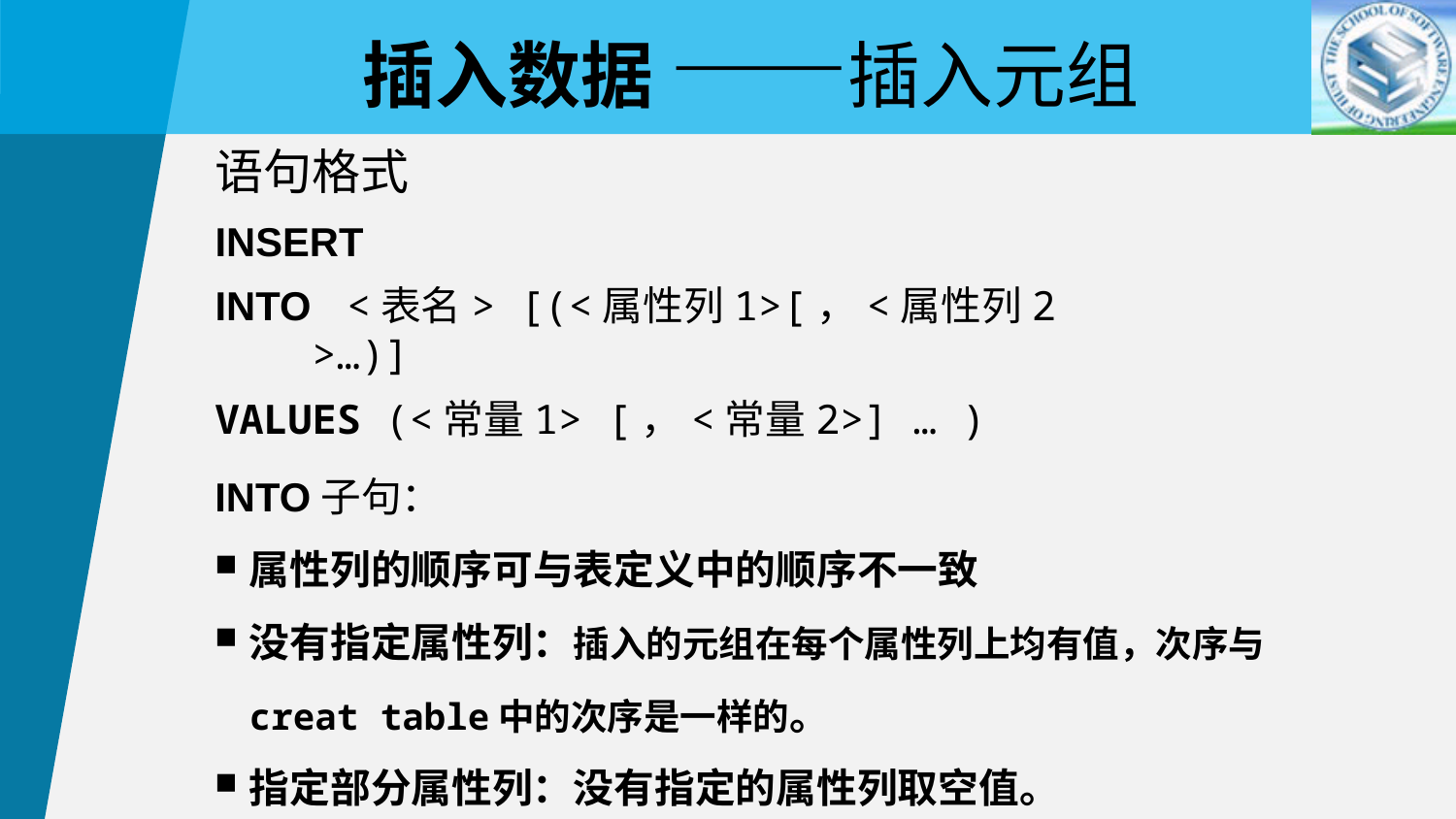

插入数据 ——插入元组
语句格式
INSERT
INTO  <表名> [(<属性列1>[，<属性列2 >…)]
VALUES (<常量1> [，<常量2>] … )
INTO子句：
属性列的顺序可与表定义中的顺序不一致
没有指定属性列：插入的元组在每个属性列上均有值，次序与creat table中的次序是一样的。
指定部分属性列：没有指定的属性列取空值。